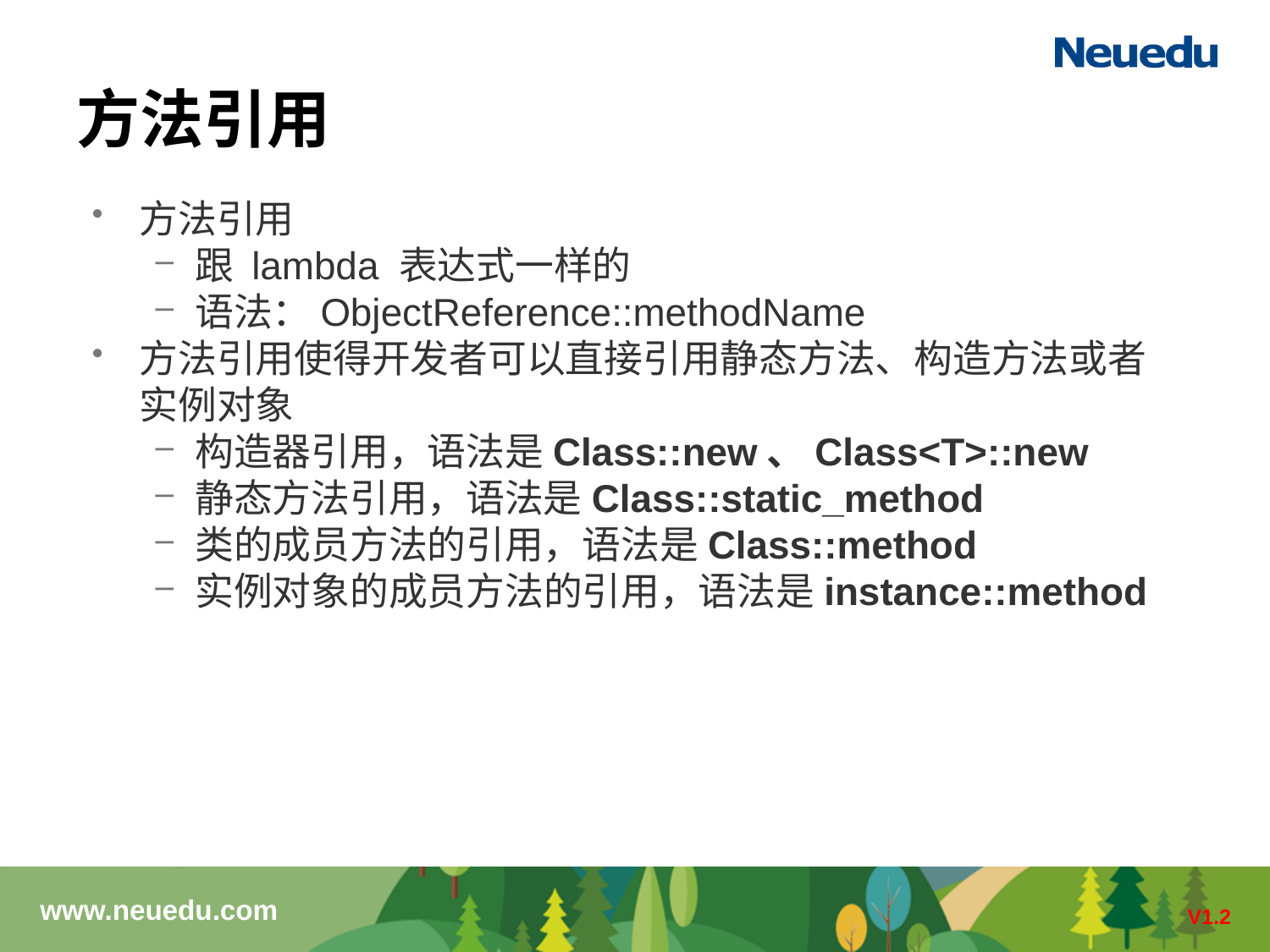

# 方法引用
方法引用
跟 lambda 表达式一样的
语法：ObjectReference::methodName
方法引用使得开发者可以直接引用静态方法、构造方法或者实例对象
构造器引用，语法是Class::new、Class<T>::new
静态方法引用，语法是Class::static_method
类的成员方法的引用，语法是Class::method
实例对象的成员方法的引用，语法是instance::method